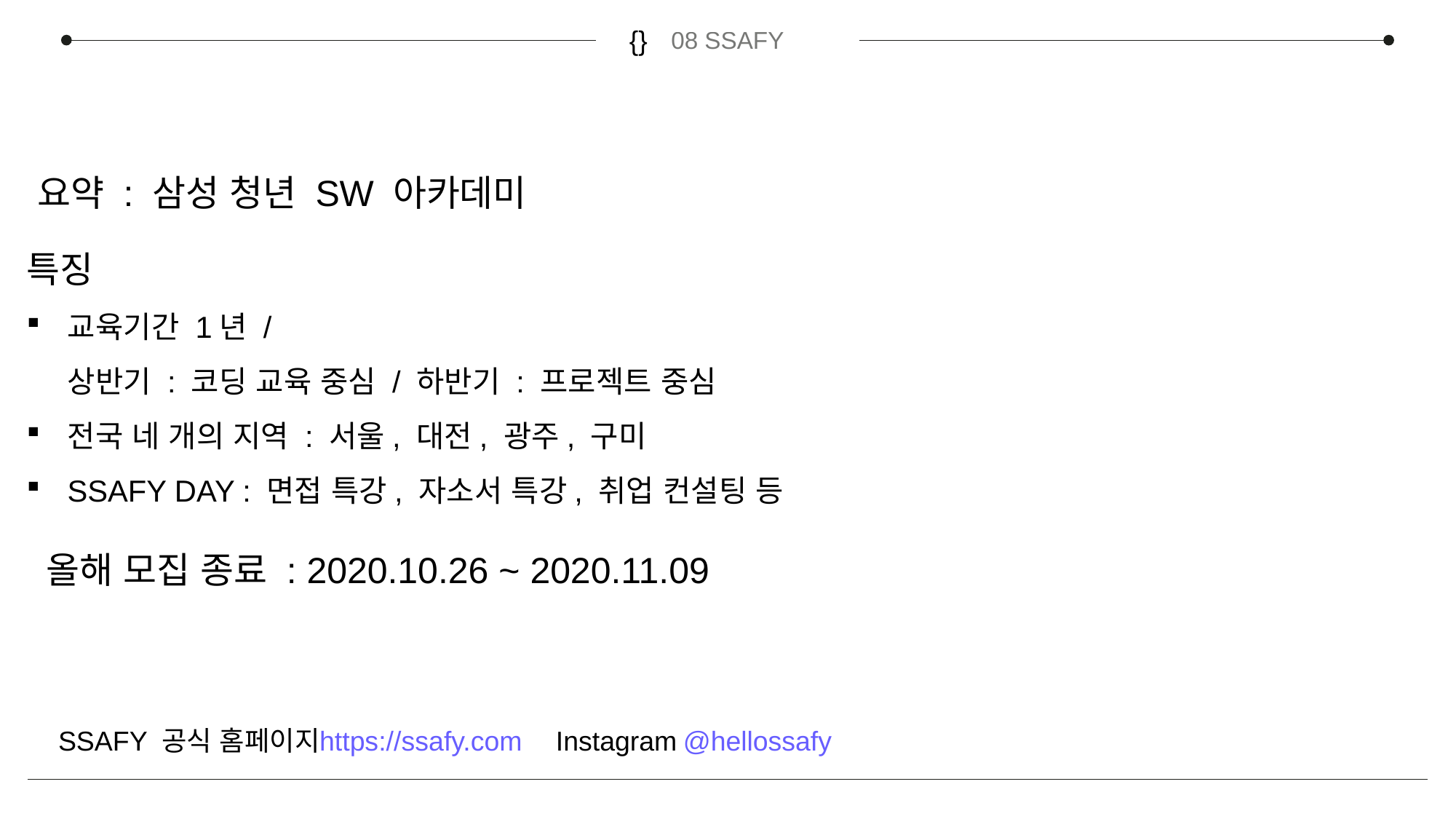

{}
08 SSAFY

요약 : 삼성 청년 SW 아카데미
특징
교육기간 1년 /
상반기 : 코딩 교육 중심 / 하반기 : 프로젝트 중심
전국 네 개의 지역 : 서울, 대전, 광주, 구미
SSAFY DAY : 면접 특강, 자소서 특강, 취업 컨설팅 등
올해 모집 종료 : 2020.10.26 ~ 2020.11.09
SSAFY 공식 홈페이지
https://ssafy.com
Instagram
@hellossafy